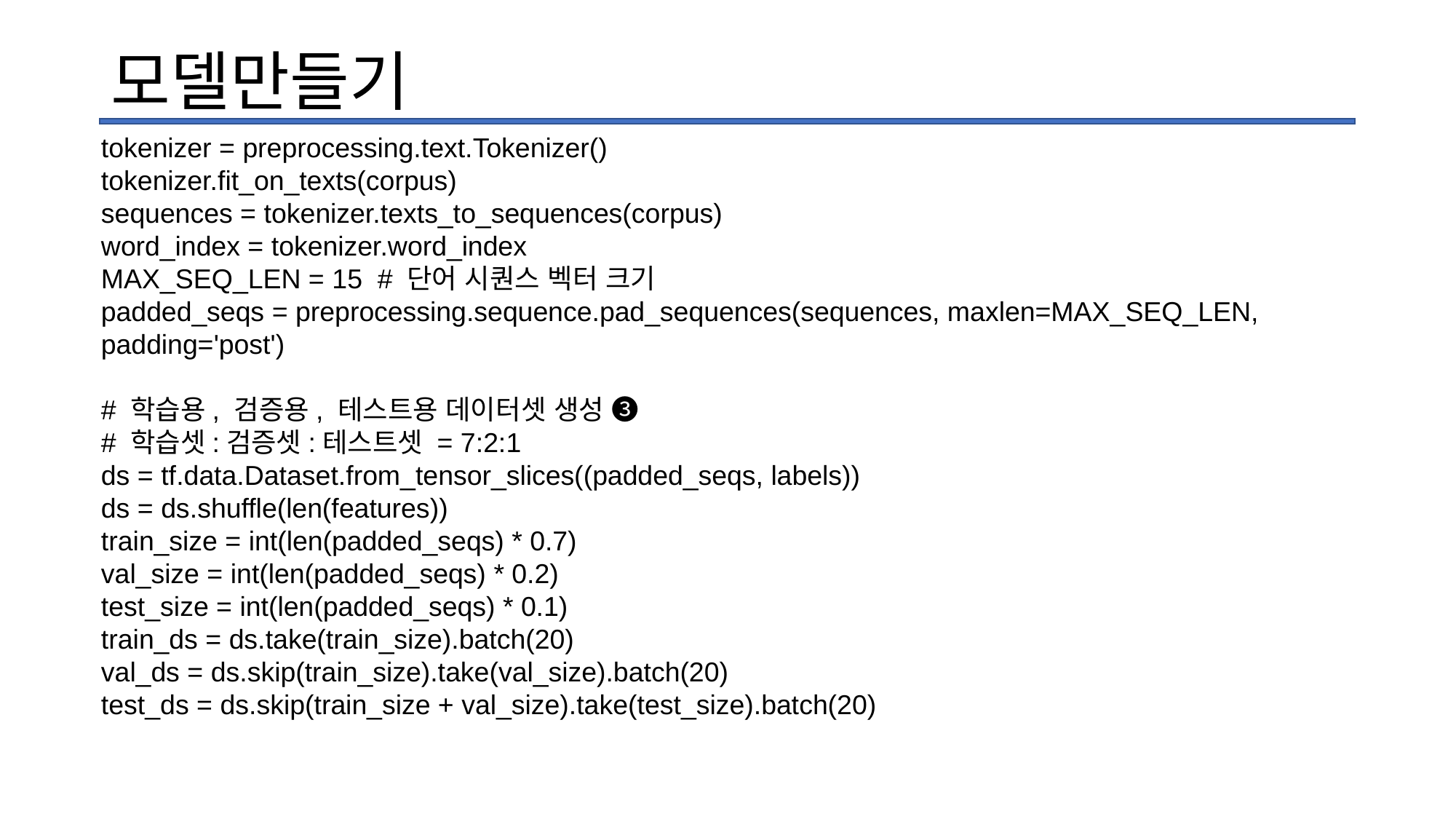

# 모델만들기
tokenizer = preprocessing.text.Tokenizer()
tokenizer.fit_on_texts(corpus)
sequences = tokenizer.texts_to_sequences(corpus)
word_index = tokenizer.word_index
MAX_SEQ_LEN = 15  # 단어 시퀀스 벡터 크기
padded_seqs = preprocessing.sequence.pad_sequences(sequences, maxlen=MAX_SEQ_LEN, padding='post')

# 학습용, 검증용, 테스트용 데이터셋 생성 ➌
# 학습셋:검증셋:테스트셋 = 7:2:1
ds = tf.data.Dataset.from_tensor_slices((padded_seqs, labels))
ds = ds.shuffle(len(features))
train_size = int(len(padded_seqs) * 0.7)
val_size = int(len(padded_seqs) * 0.2)
test_size = int(len(padded_seqs) * 0.1)
train_ds = ds.take(train_size).batch(20)
val_ds = ds.skip(train_size).take(val_size).batch(20)
test_ds = ds.skip(train_size + val_size).take(test_size).batch(20)